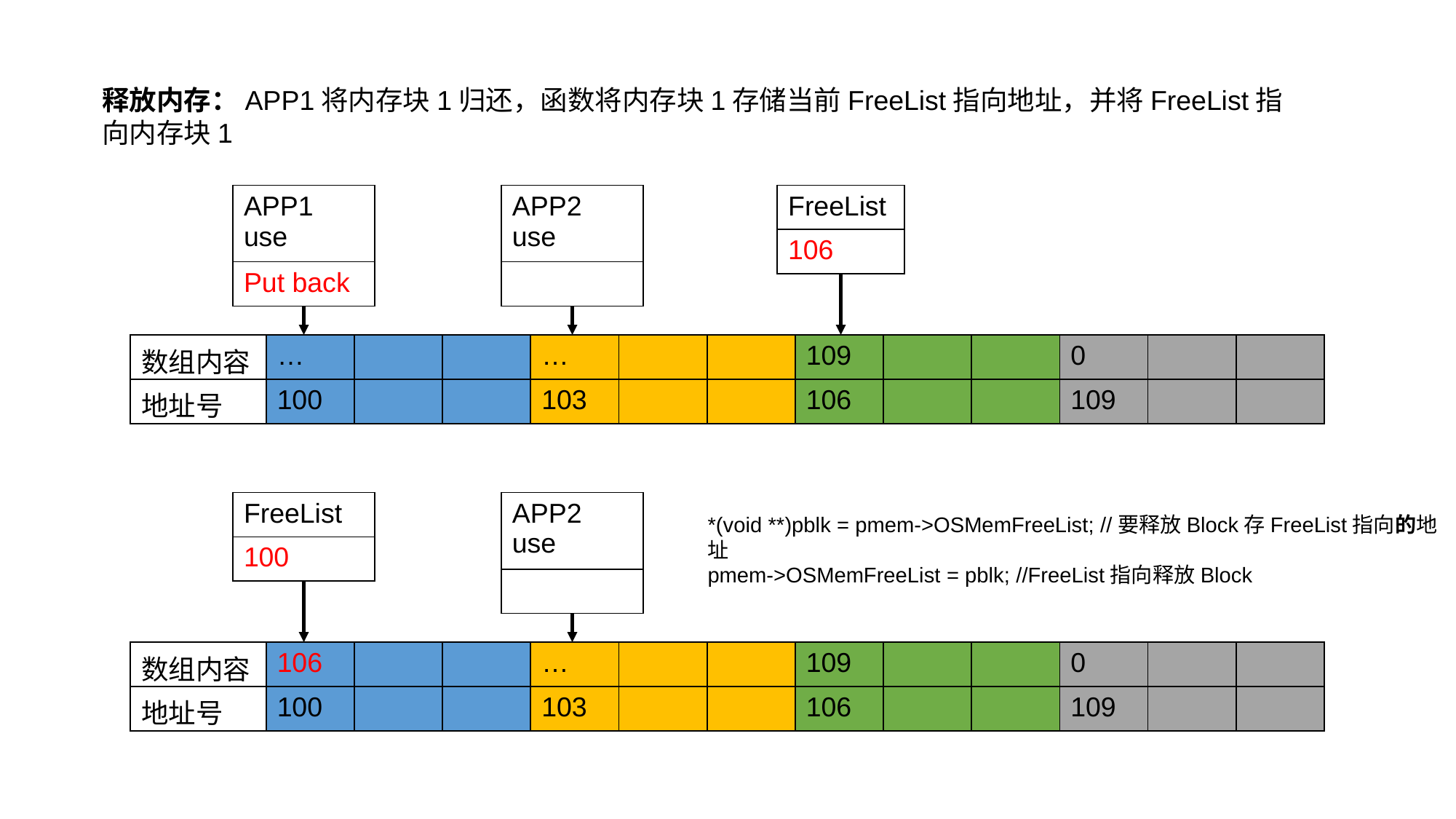

释放内存：APP1将内存块1归还，函数将内存块1存储当前FreeList指向地址，并将FreeList指向内存块1
| APP1 use |
| --- |
| Put back |
| APP2 use |
| --- |
|  |
| FreeList |
| --- |
| 106 |
| 数组内容 | … |  |  | … |  |  | 109 |  |  | 0 |  |  |
| --- | --- | --- | --- | --- | --- | --- | --- | --- | --- | --- | --- | --- |
| 地址号 | 100 |  |  | 103 |  |  | 106 |  |  | 109 |  |  |
| FreeList |
| --- |
| 100 |
| APP2 use |
| --- |
|  |
*(void **)pblk = pmem->OSMemFreeList; //要释放Block存FreeList指向的地址
pmem->OSMemFreeList = pblk; //FreeList指向释放Block
| 数组内容 | 106 |  |  | … |  |  | 109 |  |  | 0 |  |  |
| --- | --- | --- | --- | --- | --- | --- | --- | --- | --- | --- | --- | --- |
| 地址号 | 100 |  |  | 103 |  |  | 106 |  |  | 109 |  |  |